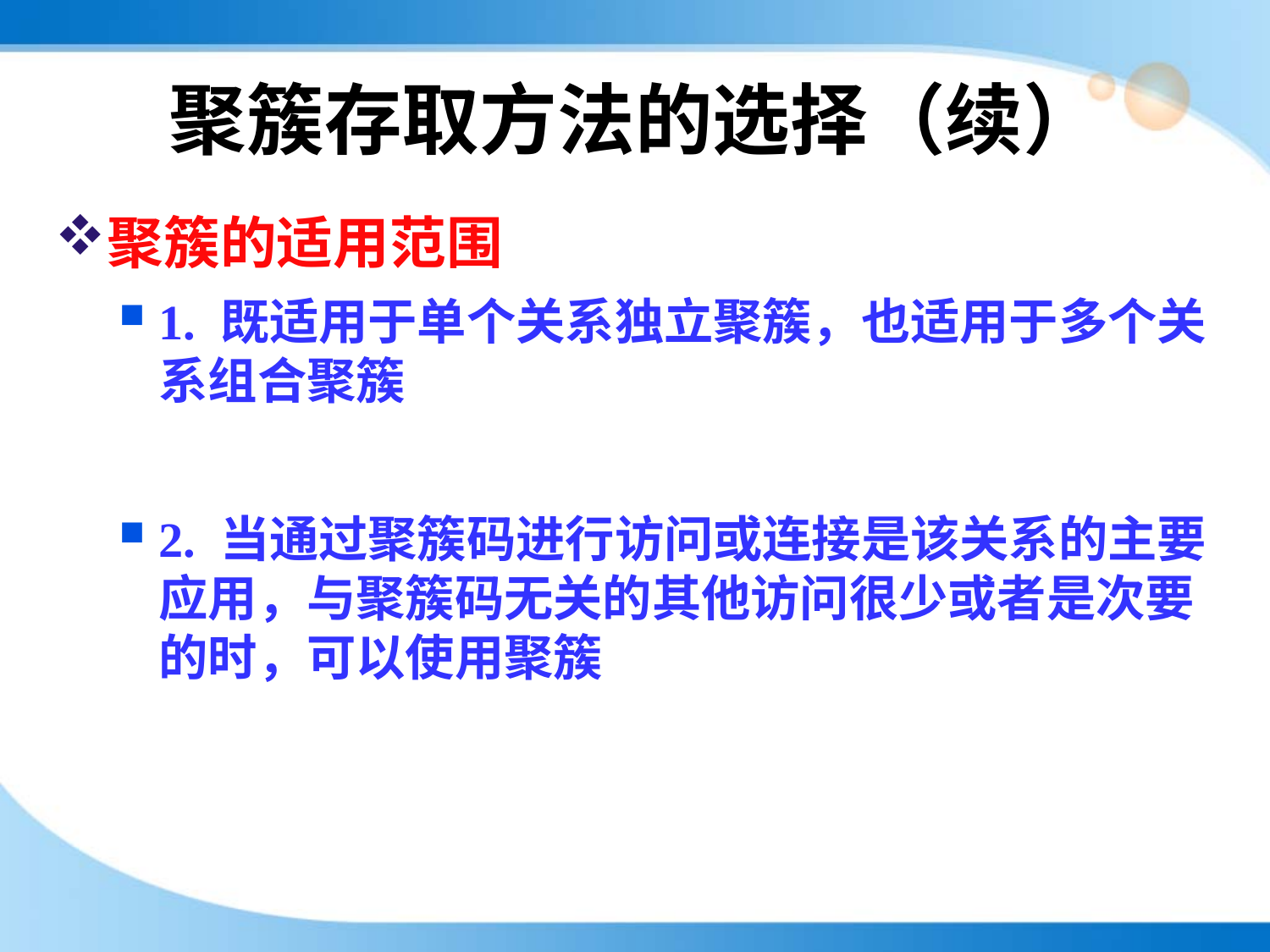

# 聚簇存取方法的选择（续）
聚簇的适用范围
1. 既适用于单个关系独立聚簇，也适用于多个关系组合聚簇

2. 当通过聚簇码进行访问或连接是该关系的主要应用，与聚簇码无关的其他访问很少或者是次要的时，可以使用聚簇